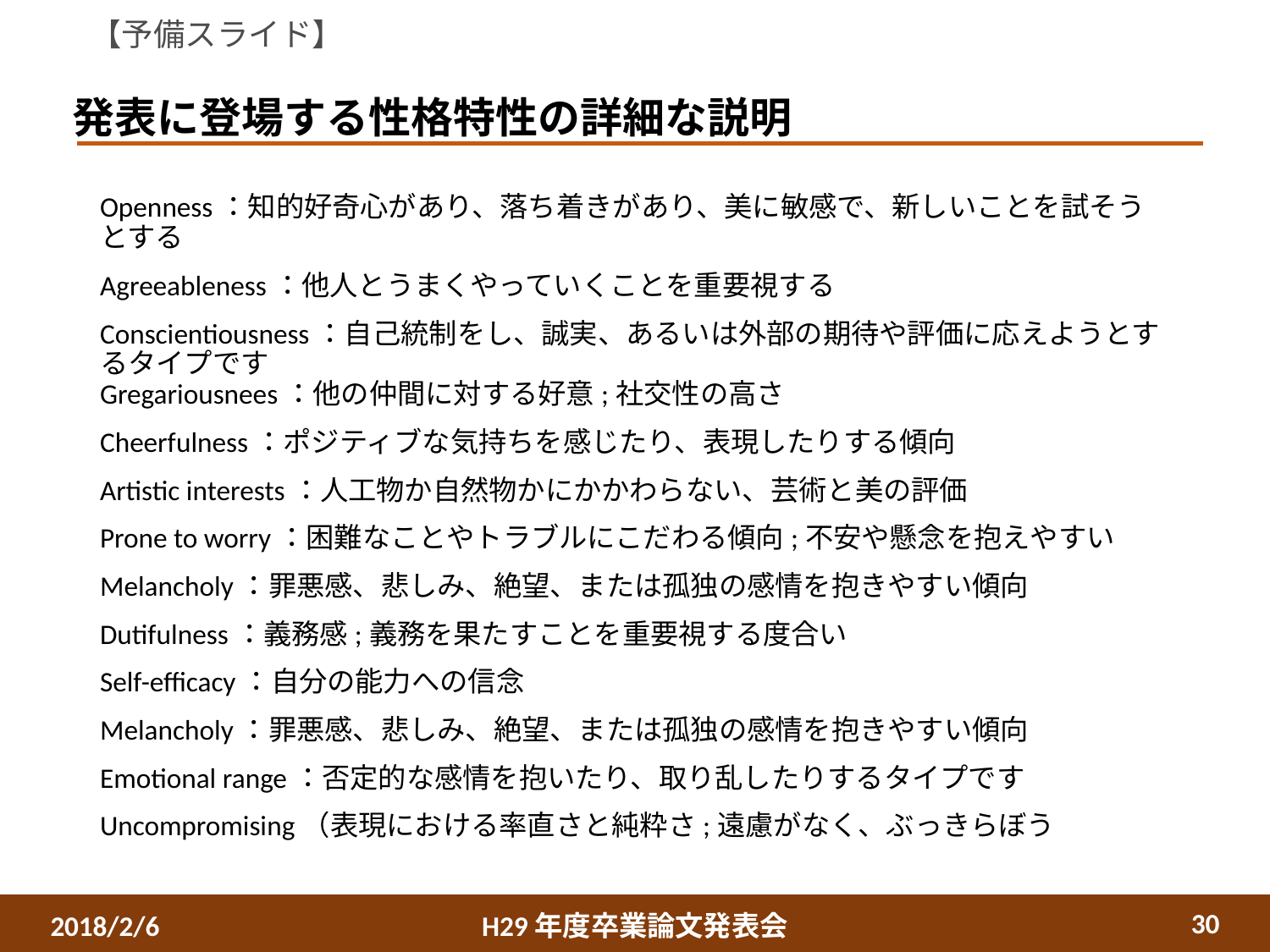

【予備スライド】
# 発表に登場する性格特性の詳細な説明
Openness：知的好奇心があり、落ち着きがあり、美に敏感で、新しいことを試そうとする
Agreeableness：他人とうまくやっていくことを重要視する
Conscientiousness：自己統制をし、誠実、あるいは外部の期待や評価に応えようとするタイプです
Gregariousnees：他の仲間に対する好意;社交性の高さ
Cheerfulness：ポジティブな気持ちを感じたり、表現したりする傾向
Artistic interests：人工物か自然物かにかかわらない、芸術と美の評価
Prone to worry：困難なことやトラブルにこだわる傾向;不安や懸念を抱えやすい
Melancholy：罪悪感、悲しみ、絶望、または孤独の感情を抱きやすい傾向
Dutifulness：義務感;義務を果たすことを重要視する度合い
Self-efficacy：自分の能力への信念
Melancholy：罪悪感、悲しみ、絶望、または孤独の感情を抱きやすい傾向
Emotional range：否定的な感情を抱いたり、取り乱したりするタイプです
Uncompromising（表現における率直さと純粋さ;遠慮がなく、ぶっきらぼう
30
H29年度卒業論文発表会
2018/2/6